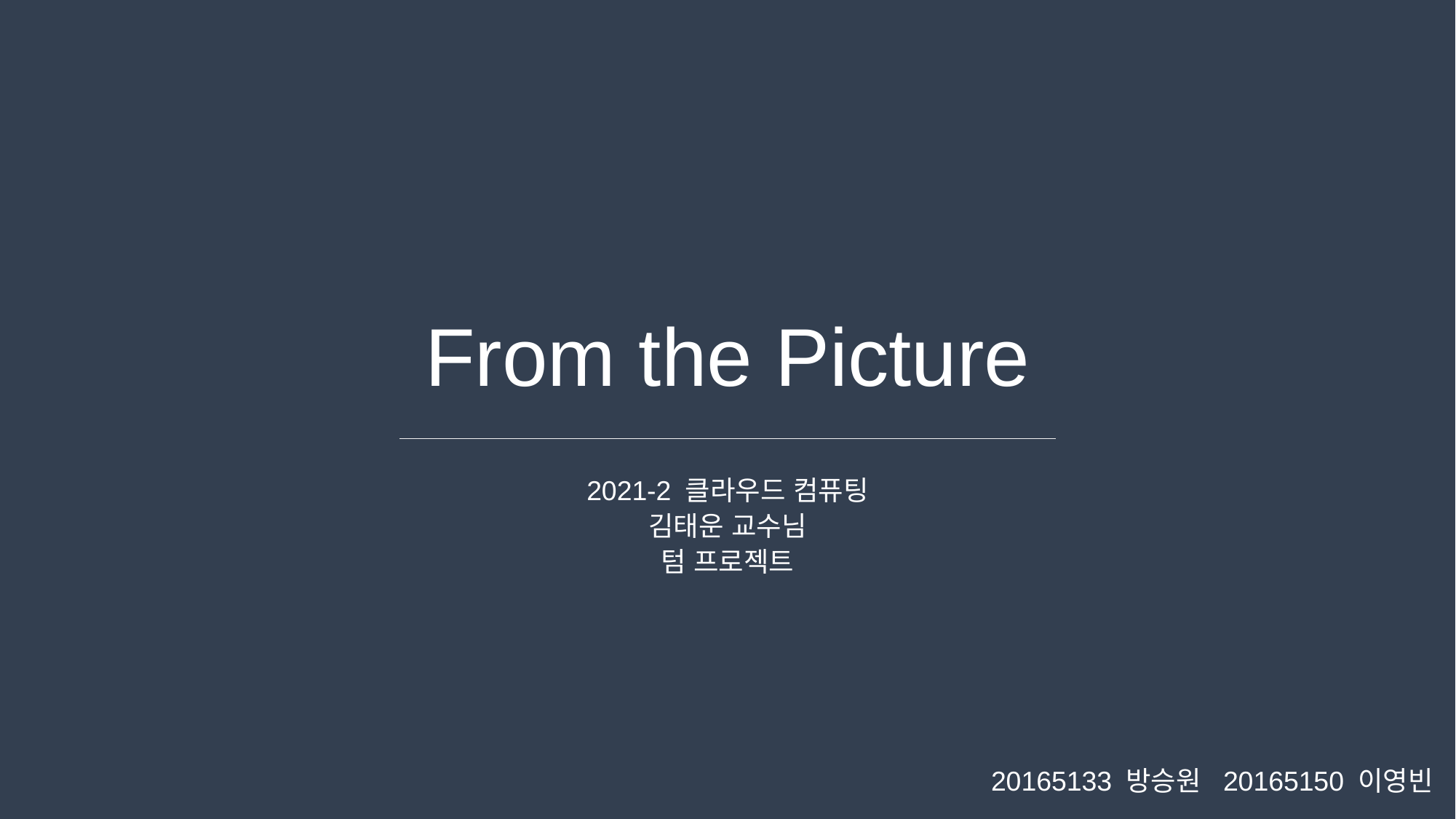

From the Picture
2021-2 클라우드 컴퓨팅
김태운 교수님
텀 프로젝트
20165133 방승원  20165150 이영빈